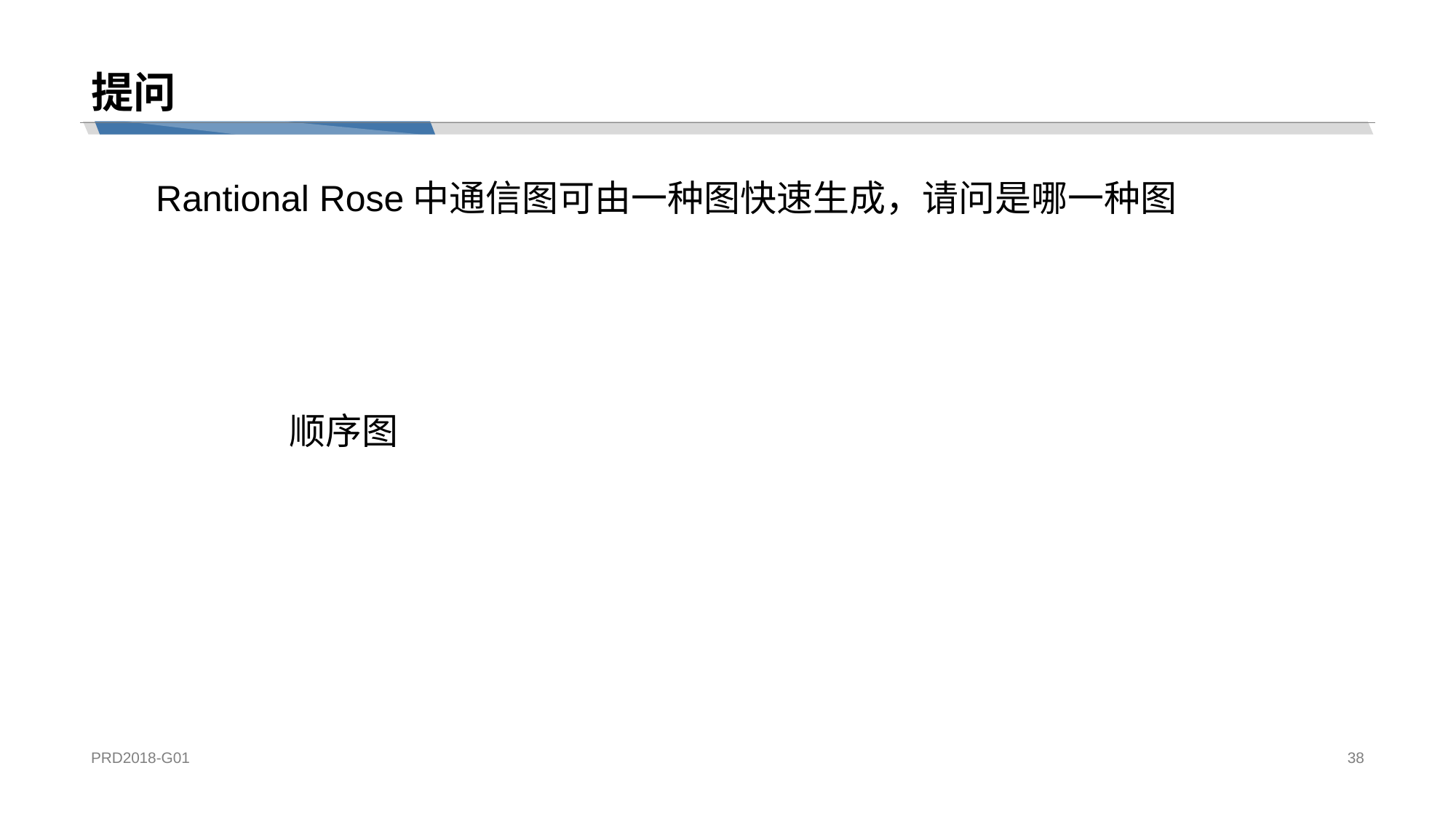

# 提问
Rantional Rose中通信图可由一种图快速生成，请问是哪一种图
顺序图
PRD2018-G01
38